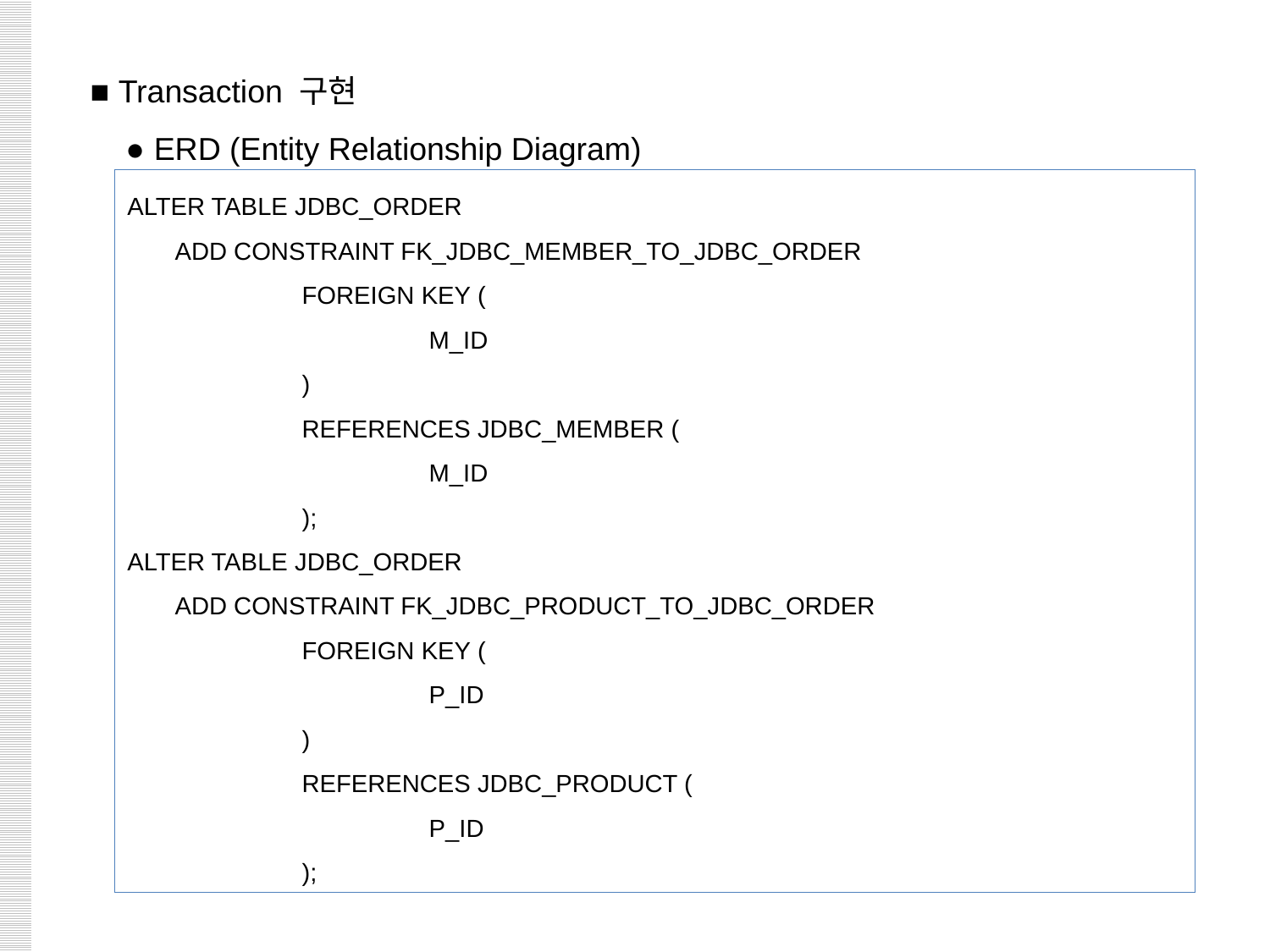

■ Transaction 구현
    ● ERD (Entity Relationship Diagram)
ALTER TABLE JDBC_ORDER
	ADD CONSTRAINT FK_JDBC_MEMBER_TO_JDBC_ORDER
		FOREIGN KEY (
			M_ID
		)
		REFERENCES JDBC_MEMBER (
			M_ID
		);
ALTER TABLE JDBC_ORDER
	ADD CONSTRAINT FK_JDBC_PRODUCT_TO_JDBC_ORDER
		FOREIGN KEY (
			P_ID
		)
		REFERENCES JDBC_PRODUCT (
			P_ID
		);